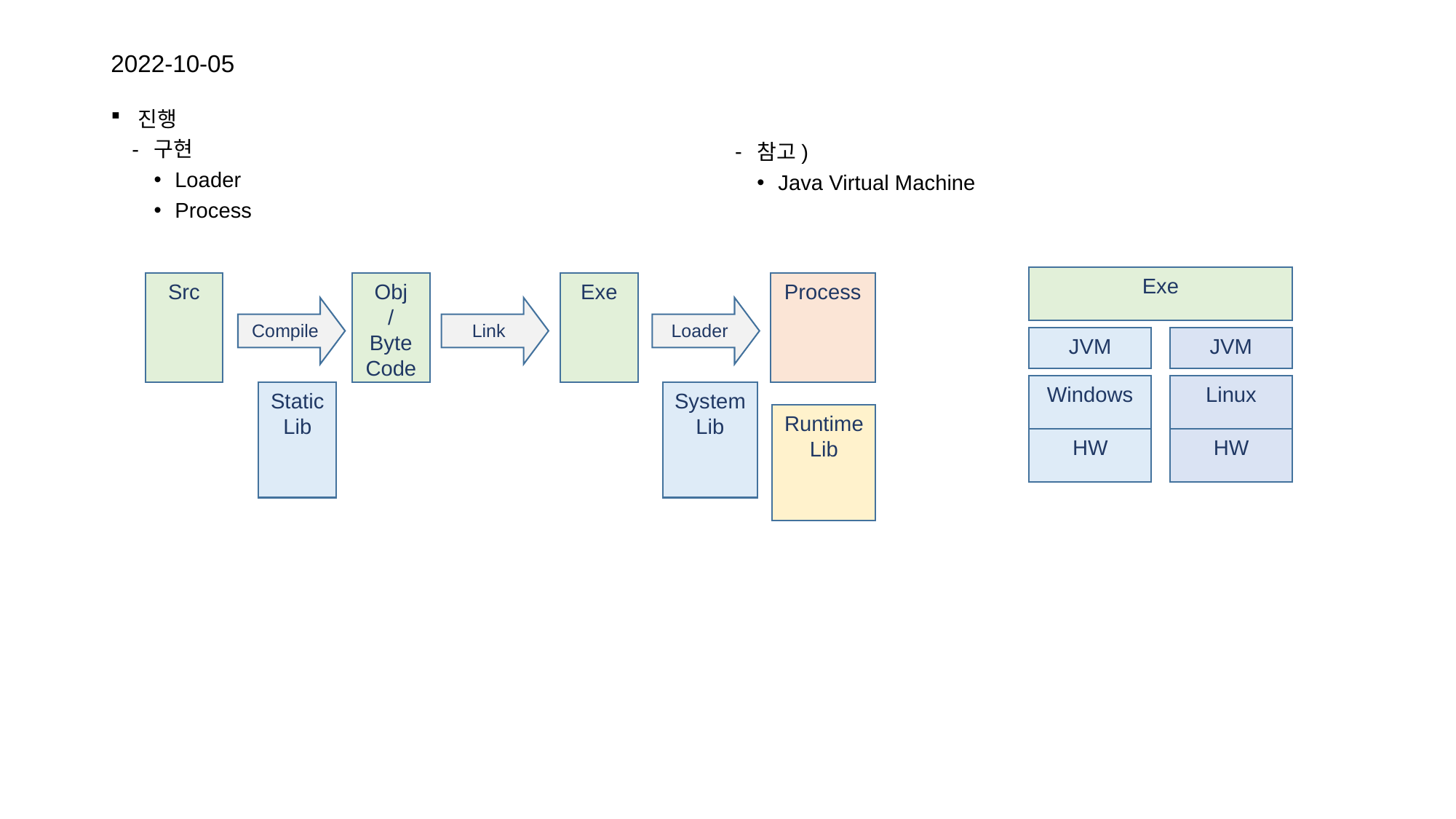

# 2022-10-05

참고)
Java Virtual Machine
진행
구현
Loader
Process
Exe
Src
Obj
/
Byte Code
Exe
Process
Loader
Compile
Link
JVM
JVM
Windows
Linux
Static Lib
System Lib
Runtime Lib
HW
HW